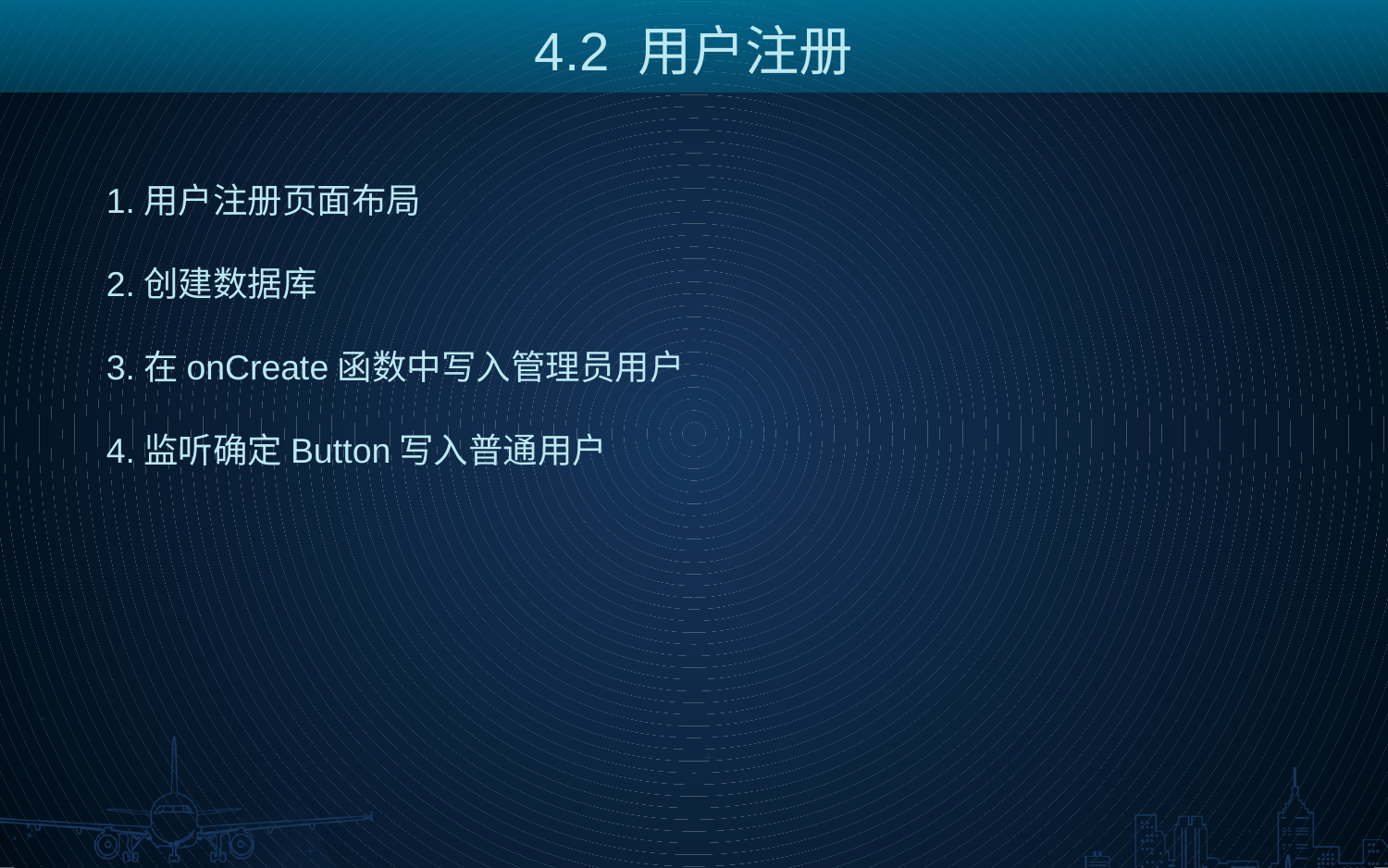

4.2 用户注册
1.用户注册页面布局

2.创建数据库

3.在onCreate函数中写入管理员用户

4.监听确定Button写入普通用户